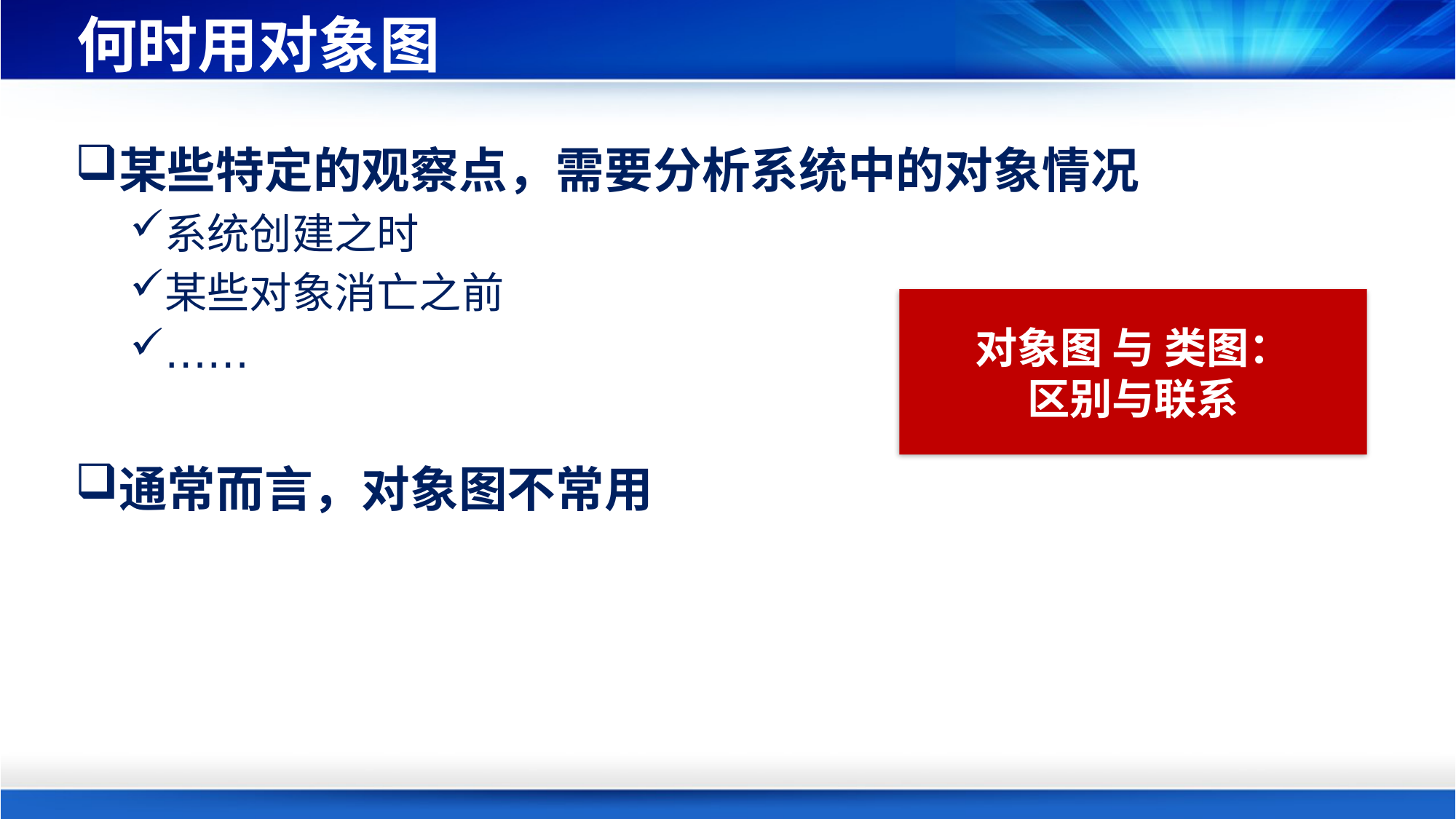

# 何时用对象图
某些特定的观察点，需要分析系统中的对象情况
系统创建之时
某些对象消亡之前
……

通常而言，对象图不常用
对象图 与 类图：
区别与联系